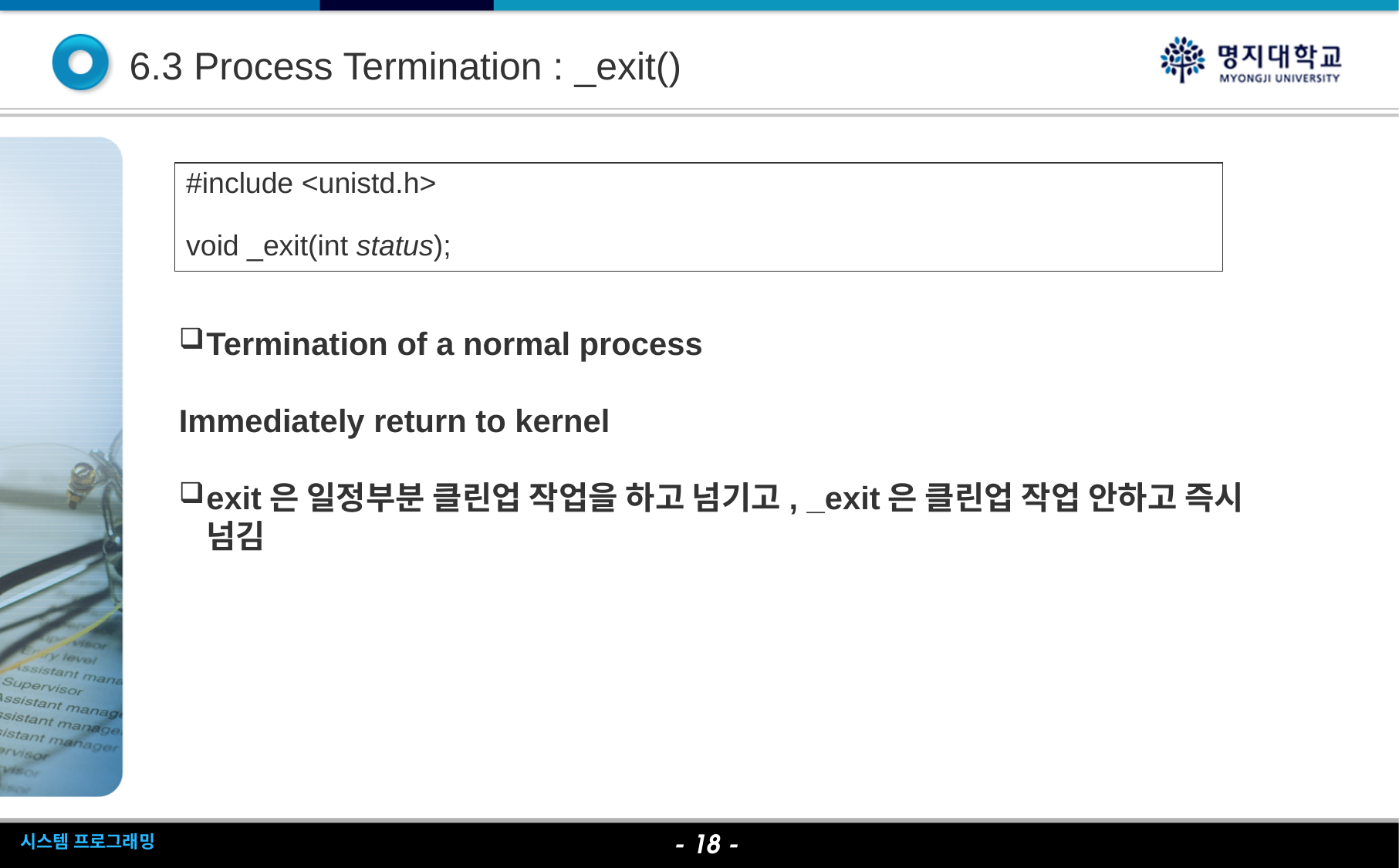

6.3 Process Termination : _exit()
#include <unistd.h>

void _exit(int status);
Termination of a normal process

Immediately return to kernel

exit은 일정부분 클린업 작업을 하고 넘기고, _exit은 클린업 작업 안하고 즉시 넘김
- 18 -